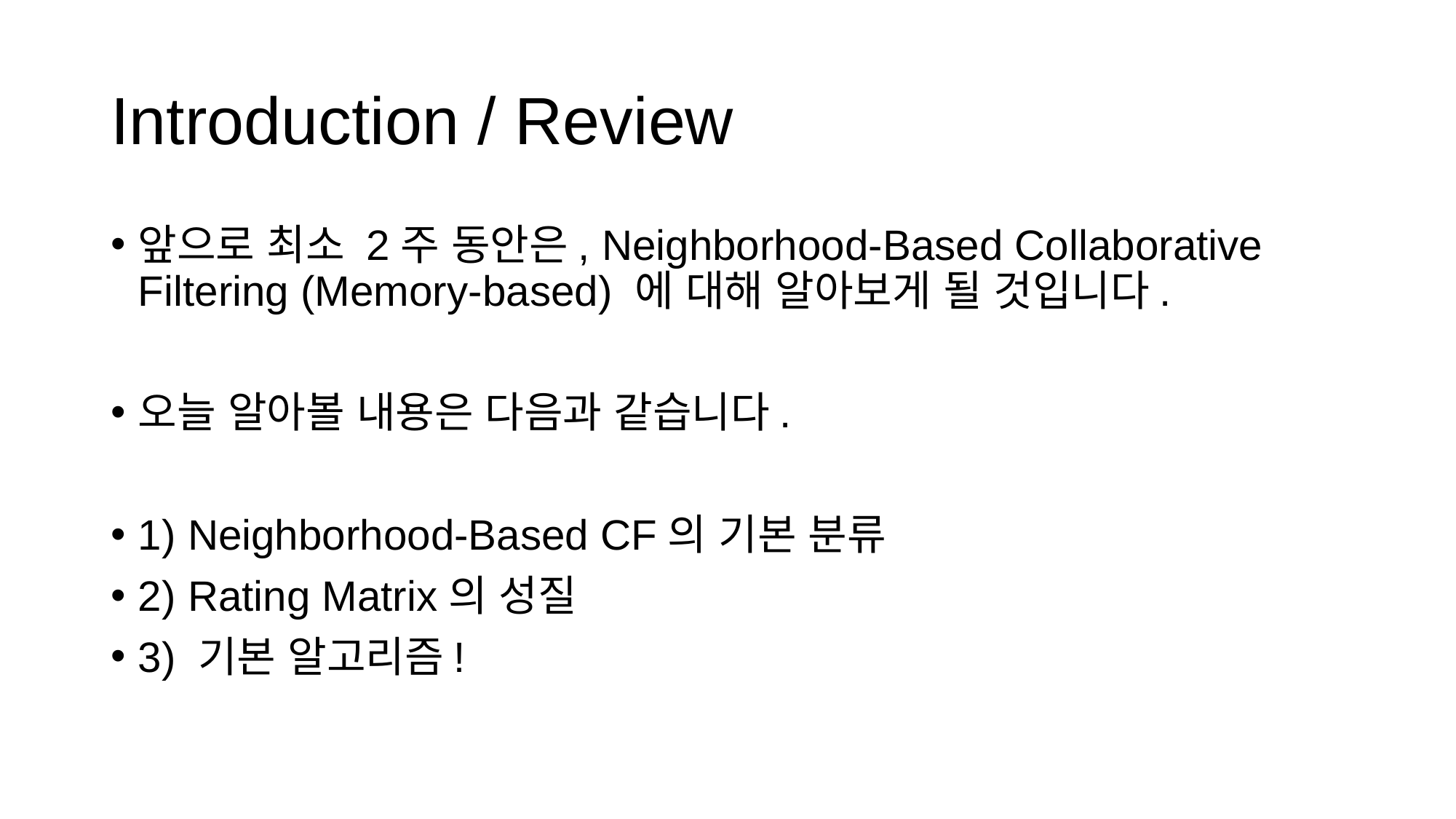

# Introduction / Review
앞으로 최소 2주 동안은, Neighborhood-Based Collaborative Filtering (Memory-based) 에 대해 알아보게 될 것입니다.

오늘 알아볼 내용은 다음과 같습니다.

1) Neighborhood-Based CF의 기본 분류
2) Rating Matrix의 성질
3) 기본 알고리즘!